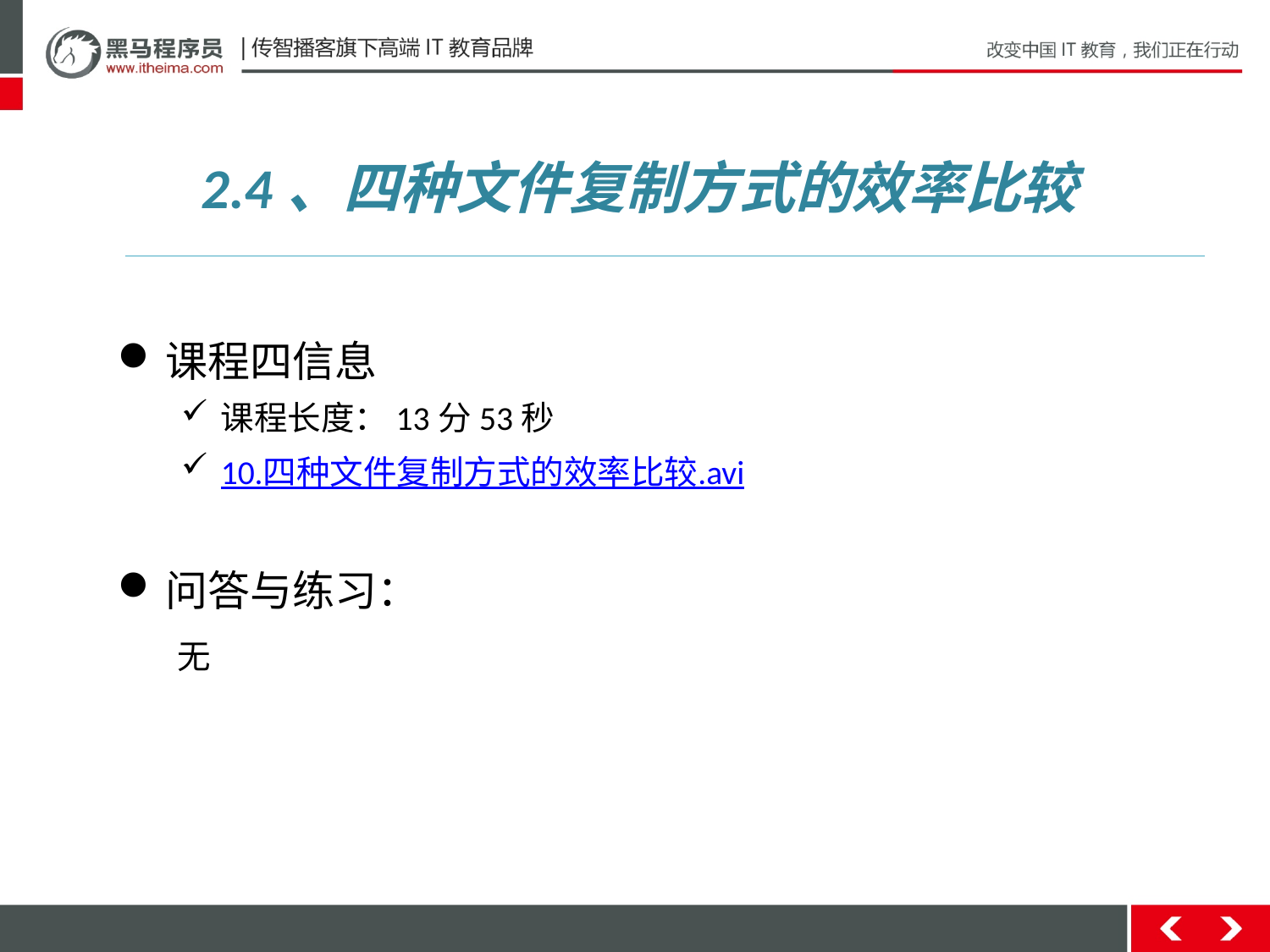

2.4、四种文件复制方式的效率比较

课程四信息
课程长度：13分53秒
10.四种文件复制方式的效率比较.avi

问答与练习：
       无